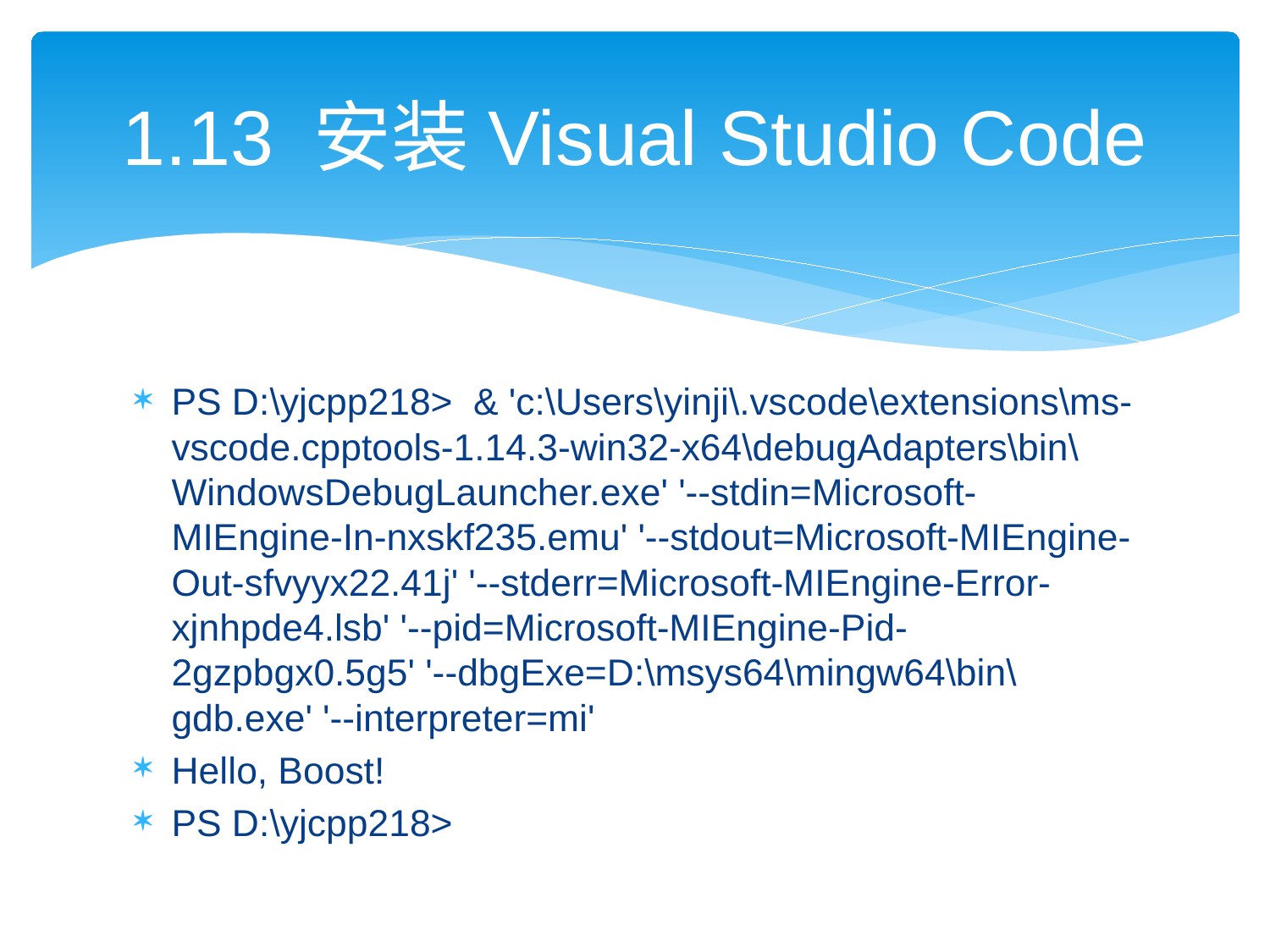

# 1.13 安装Visual Studio Code
PS D:\yjcpp218>  & 'c:\Users\yinji\.vscode\extensions\ms-vscode.cpptools-1.14.3-win32-x64\debugAdapters\bin\WindowsDebugLauncher.exe' '--stdin=Microsoft-MIEngine-In-nxskf235.emu' '--stdout=Microsoft-MIEngine-Out-sfvyyx22.41j' '--stderr=Microsoft-MIEngine-Error-xjnhpde4.lsb' '--pid=Microsoft-MIEngine-Pid-2gzpbgx0.5g5' '--dbgExe=D:\msys64\mingw64\bin\gdb.exe' '--interpreter=mi'
Hello, Boost!
PS D:\yjcpp218>